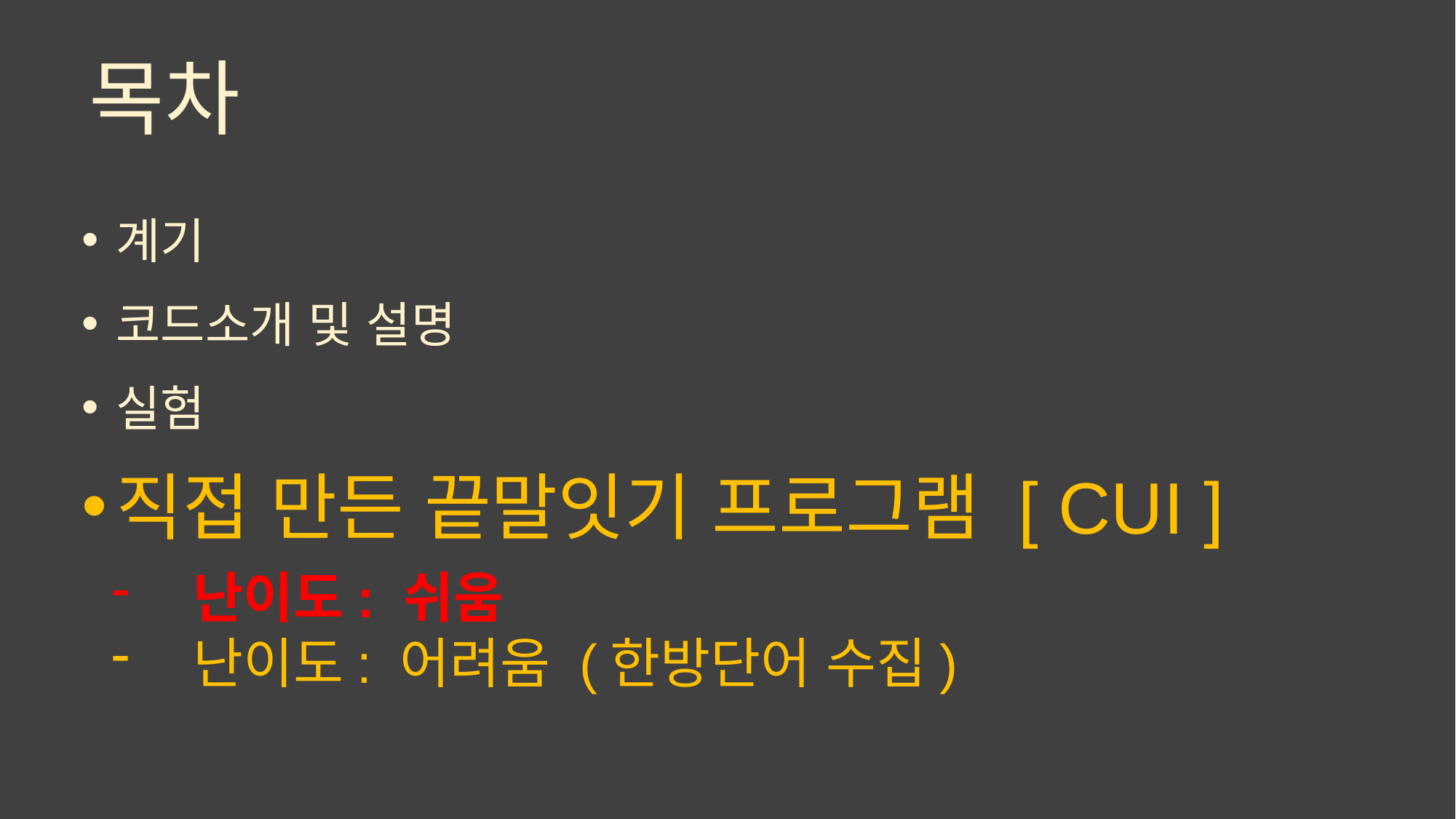

목차
계기

코드소개 및 설명

실험

직접 만든 끝말잇기 프로그램 [ CUI ]
난이도: 쉬움
난이도: 어려움 (한방단어 수집)